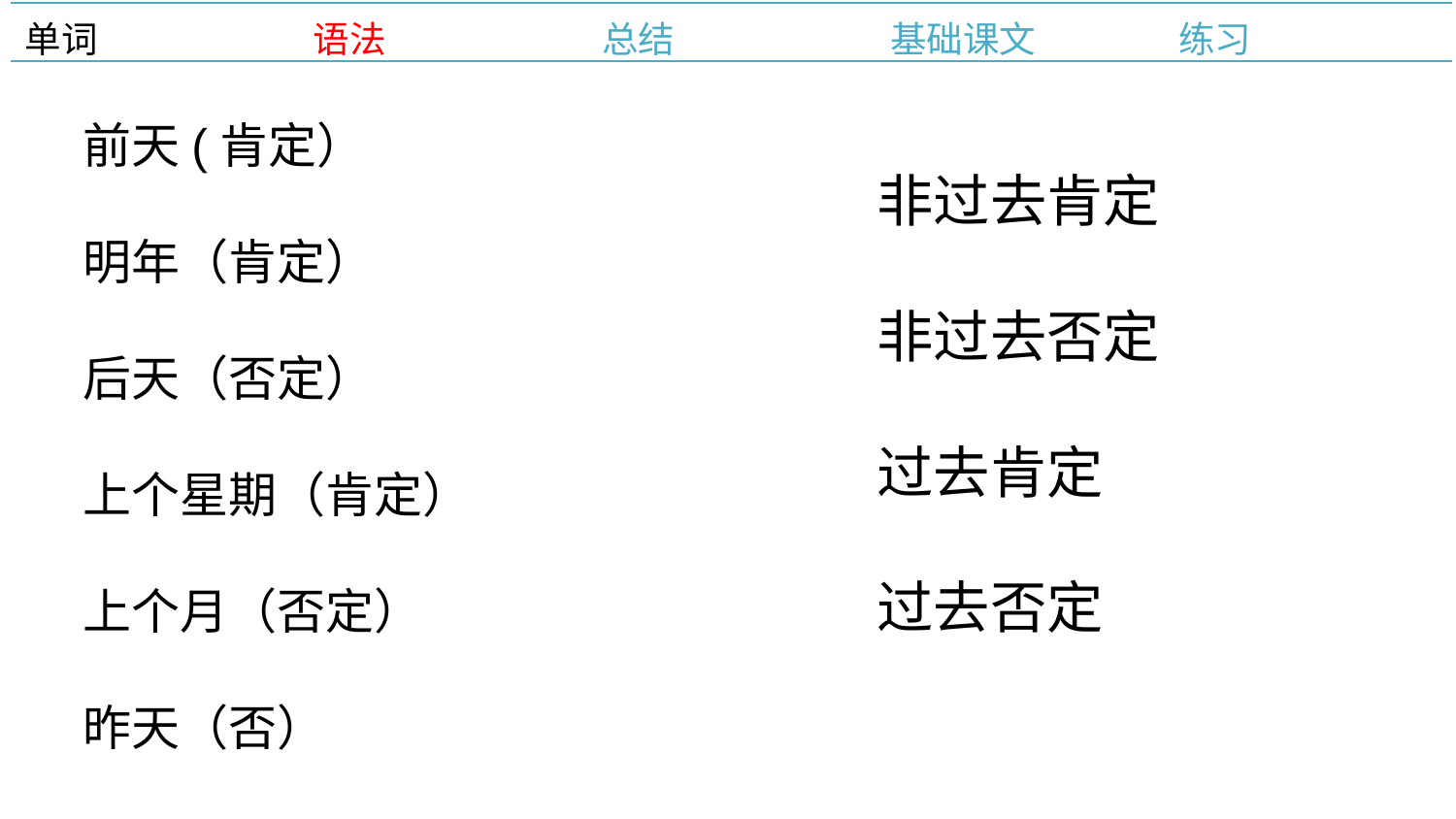

| 单词 | 语法 | 总结 | 基础课文 | 练习 |
| --- | --- | --- | --- | --- |
前天(肯定）

明年（肯定）

后天（否定）

上个星期（肯定）

上个月（否定）

昨天（否）
非过去肯定

非过去否定

过去肯定

过去否定
2.1.3三、描写句